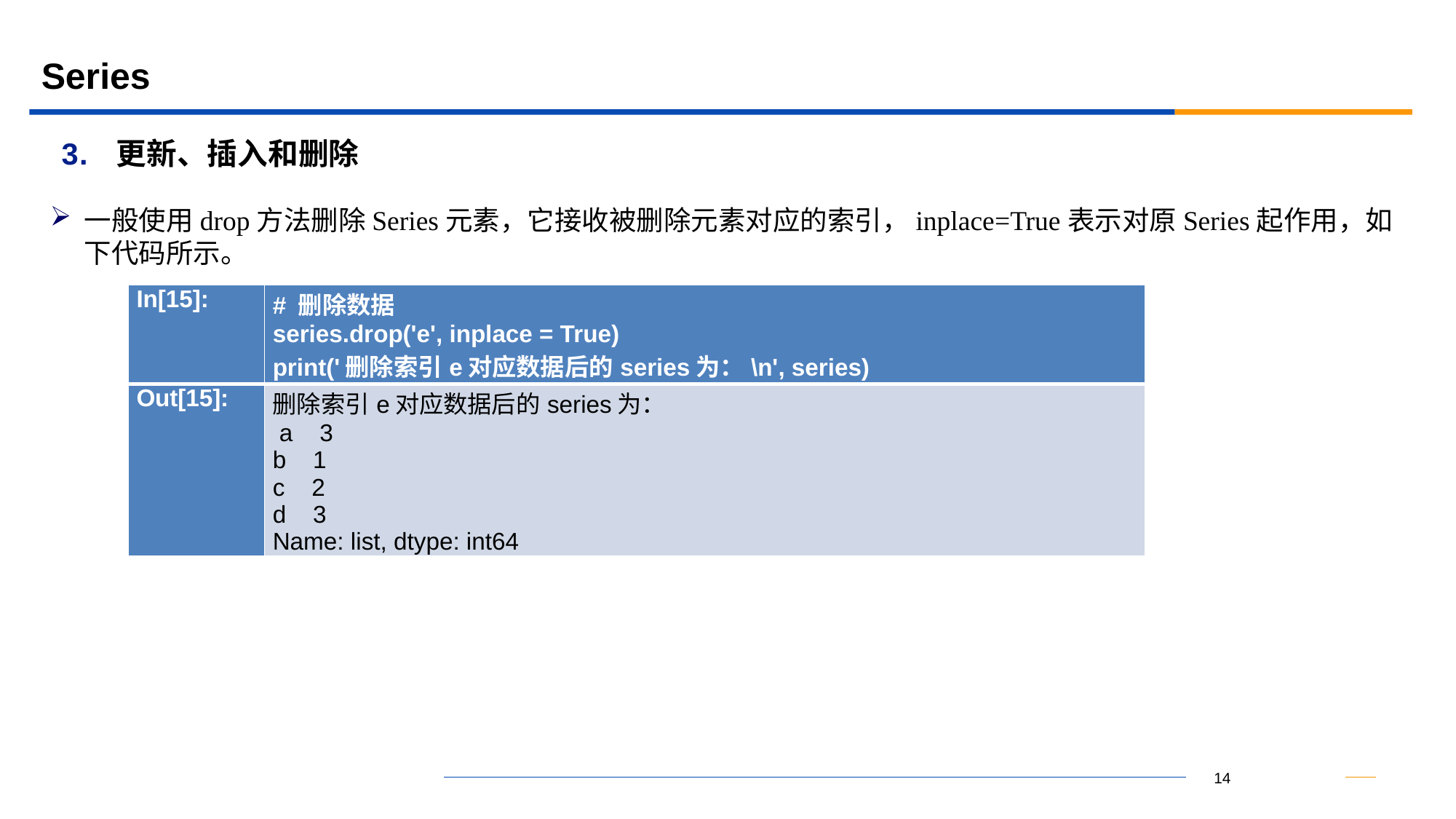

# Series
更新、插入和删除
一般使用drop方法删除Series元素，它接收被删除元素对应的索引，inplace=True表示对原Series起作用，如下代码所示。
| In[15]: | # 删除数据 series.drop('e', inplace = True) print('删除索引e对应数据后的series为：\n', series) |
| --- | --- |
| Out[15]: | 删除索引e对应数据后的series为： a 3 b 1 c 2 d 3 Name: list, dtype: int64 |